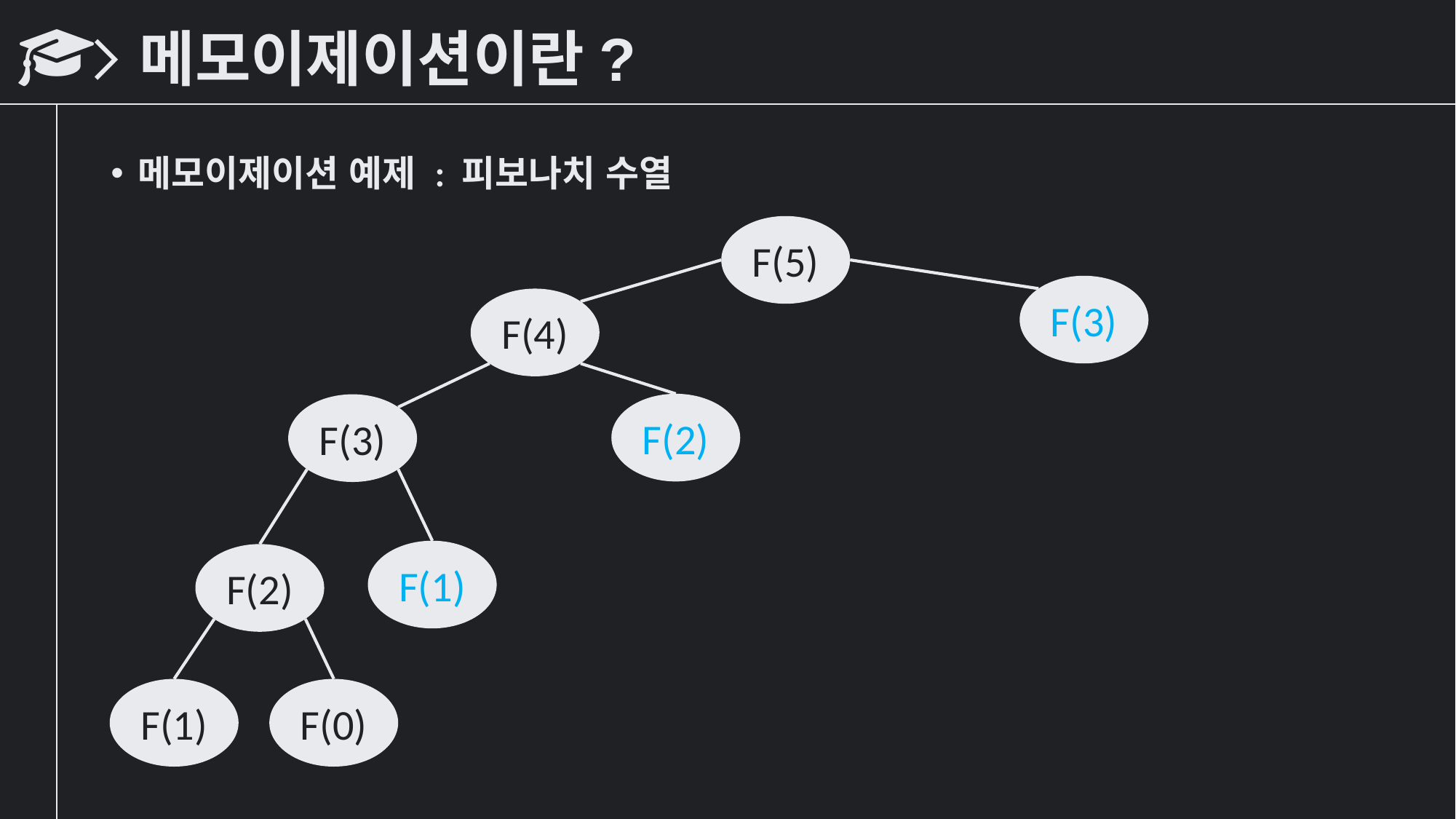

# 메모이제이션이란?
메모이제이션 예제 : 피보나치 수열
F(5)
F(3)
F(4)
F(2)
F(3)
F(1)
F(2)
F(1)
F(0)